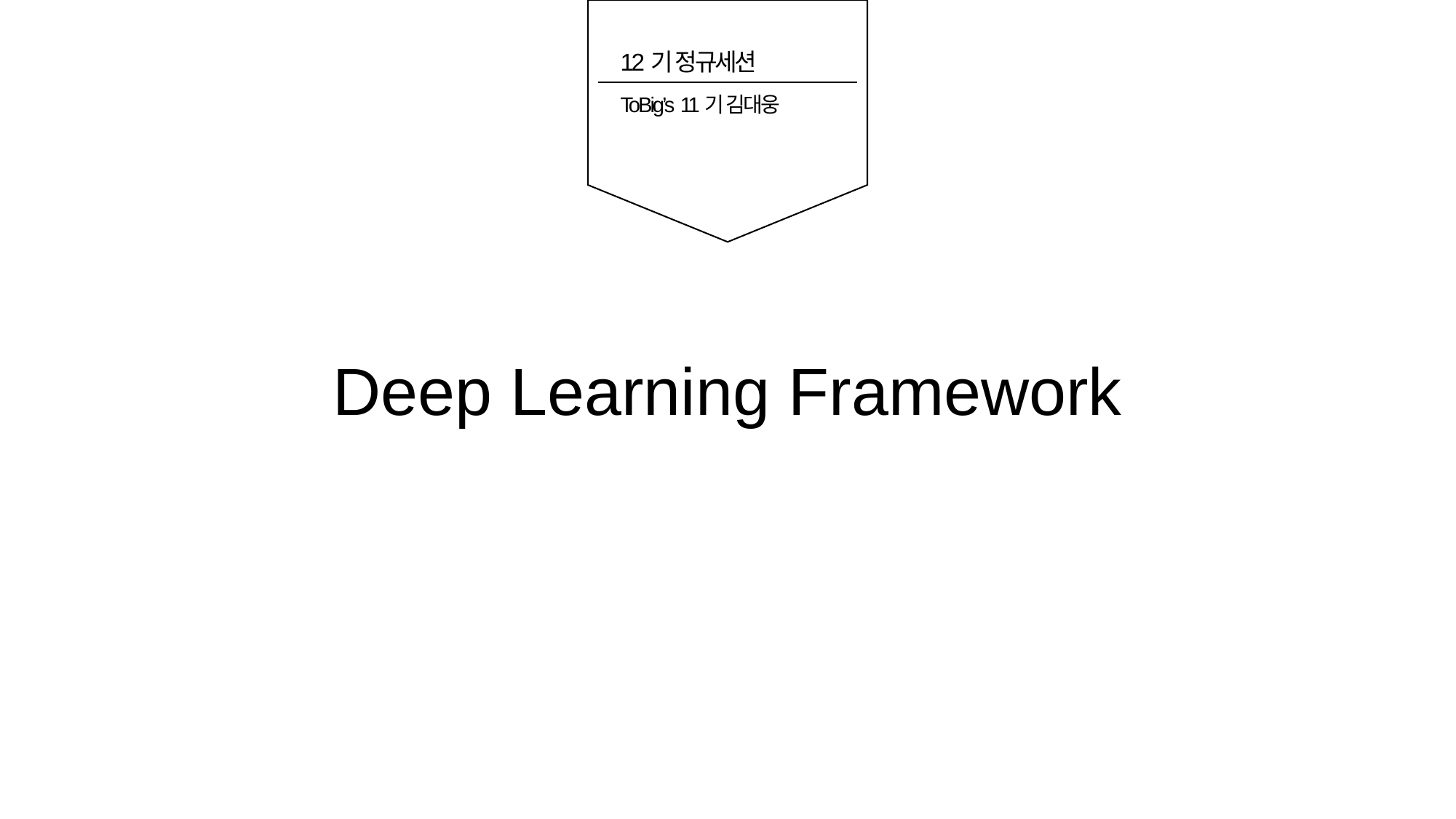

12기 정규세션
ToBig’s  11기 김대웅
Deep Learning Framework